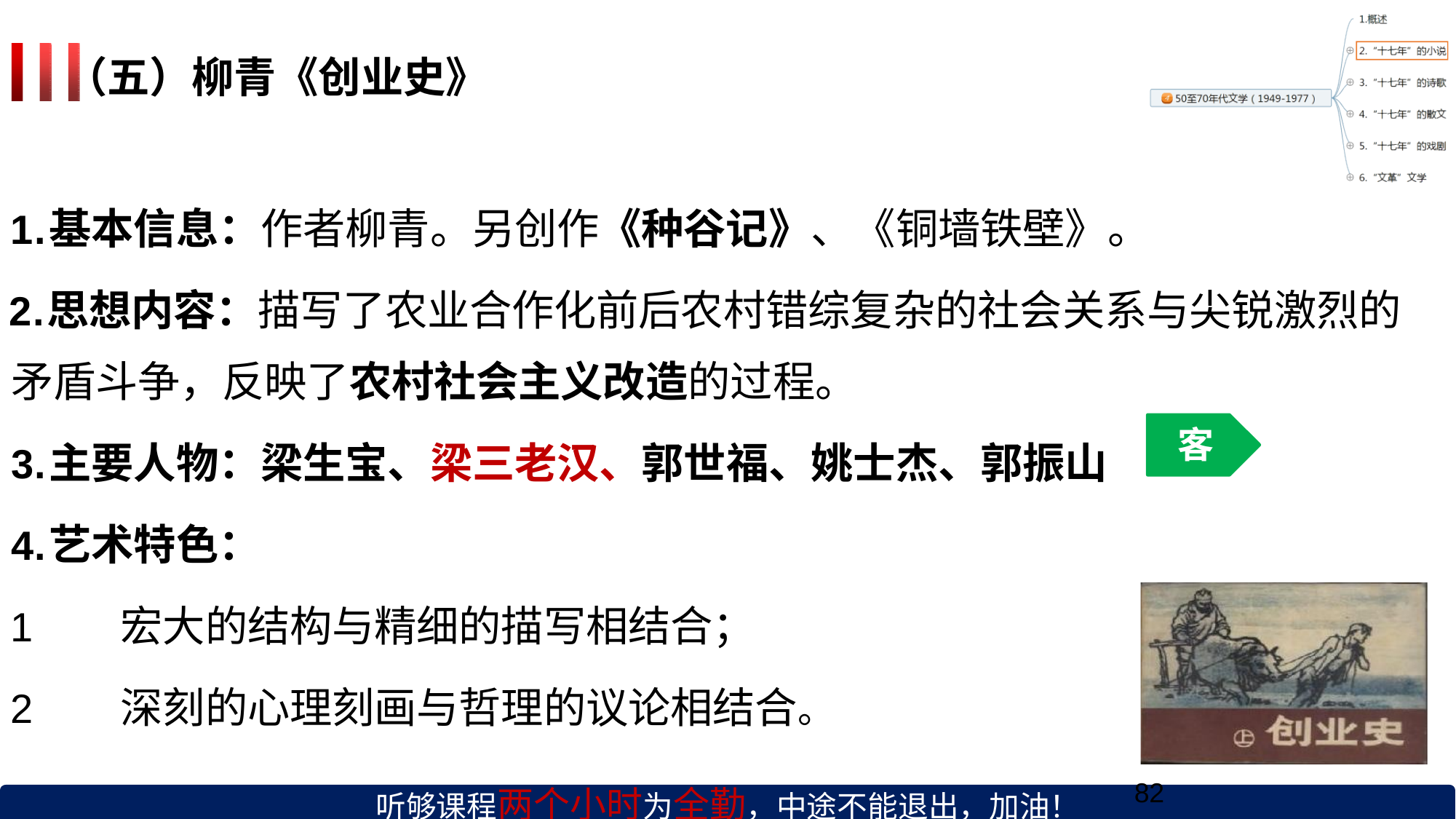

# （五）柳青《创业史》
基本信息：作者柳青。另创作《种谷记》、《铜墙铁壁》。
思想内容：描写了农业合作化前后农村错综复杂的社会关系与尖锐激烈的 矛盾斗争，反映了农村社会主义改造的过程。

客
主要人物：梁生宝、梁三老汉、郭世福、姚士杰、郭振山
艺术特色：
宏大的结构与精细的描写相结合；
深刻的心理刻画与哲理的议论相结合。

82

听够课程两个小时为全勤，中途不能退出，加油！